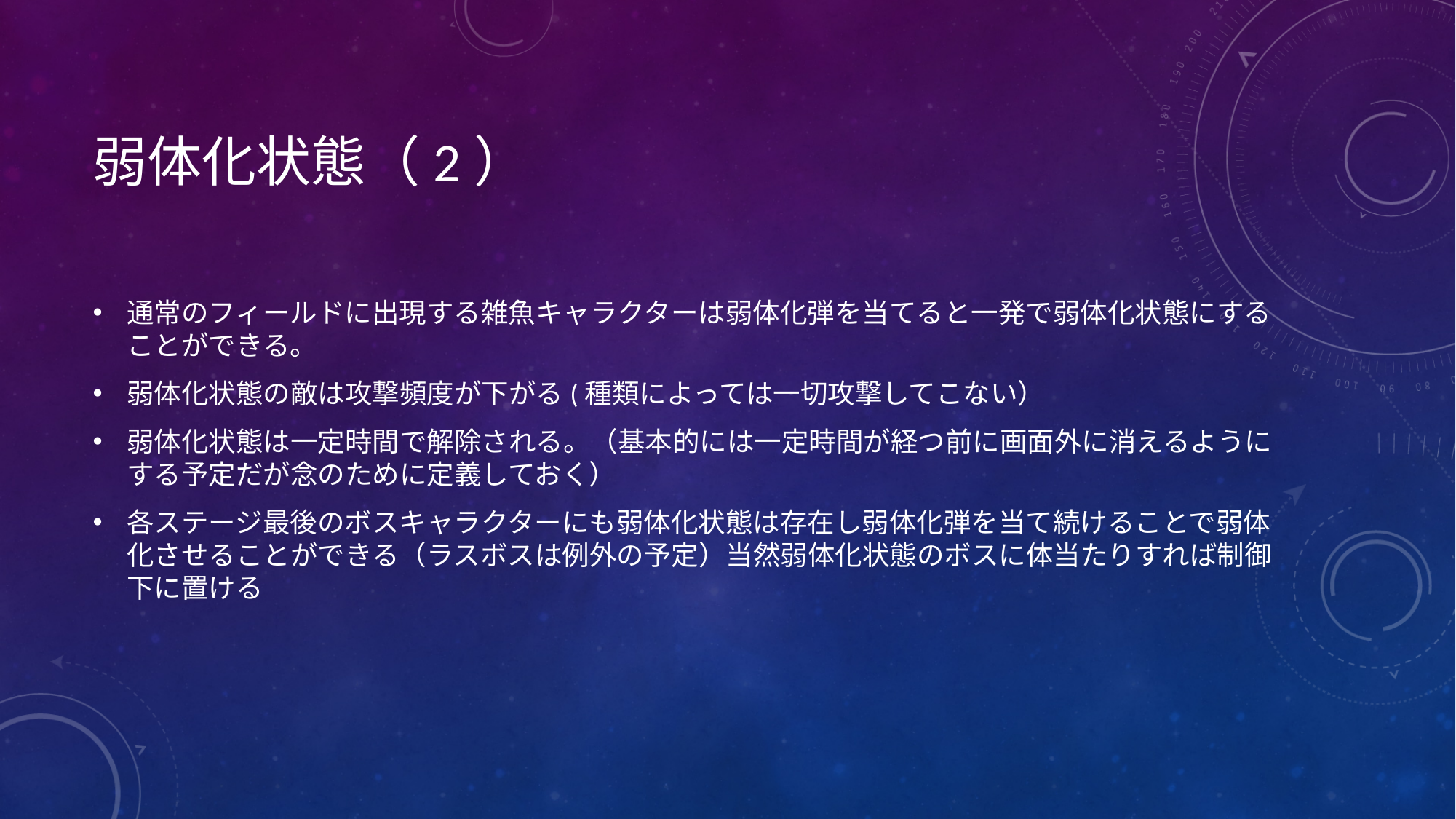

# 弱体化状態（2）
通常のフィールドに出現する雑魚キャラクターは弱体化弾を当てると一発で弱体化状態にすることができる。
弱体化状態の敵は攻撃頻度が下がる(種類によっては一切攻撃してこない）
弱体化状態は一定時間で解除される。（基本的には一定時間が経つ前に画面外に消えるようにする予定だが念のために定義しておく）
各ステージ最後のボスキャラクターにも弱体化状態は存在し弱体化弾を当て続けることで弱体化させることができる（ラスボスは例外の予定）当然弱体化状態のボスに体当たりすれば制御下に置ける